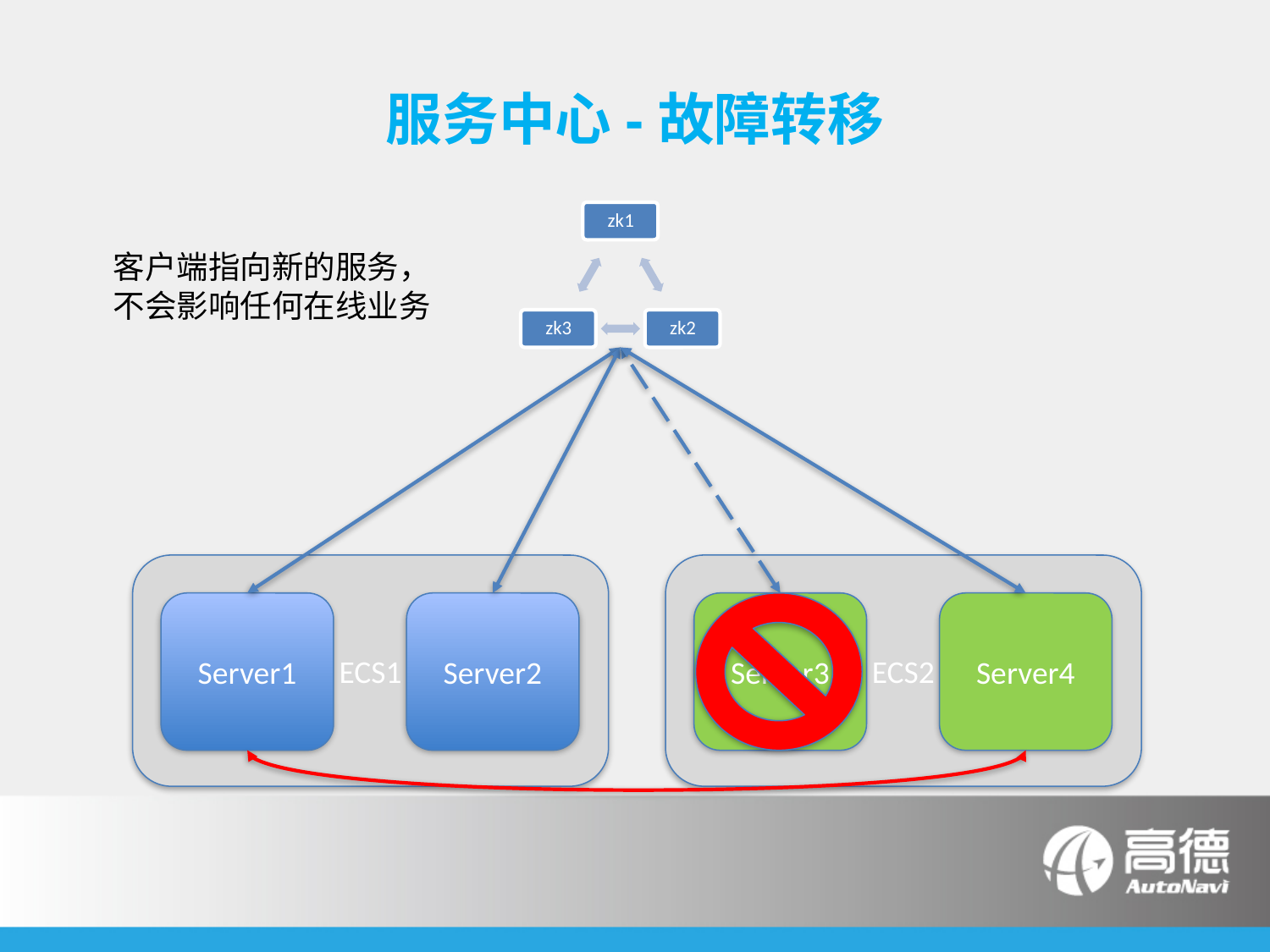

# 服务中心-故障转移
zk1

zk2

zk3

客户端指向新的服务，
不会影响任何在线业务
ECS1
ECS2
Server1
Server2
Server3
Server4